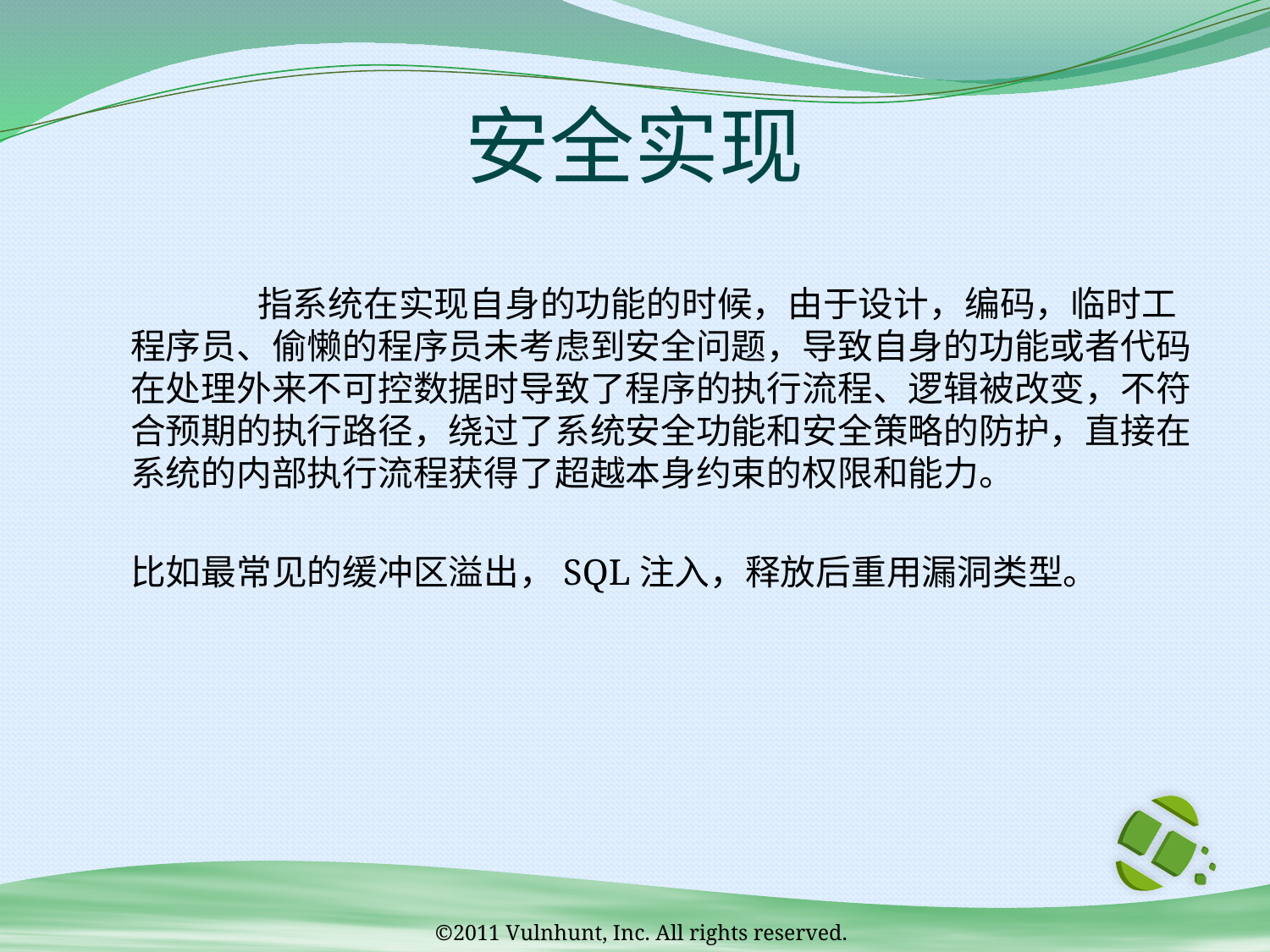

# 安全实现

	指系统在实现自身的功能的时候，由于设计，编码，临时工程序员、偷懒的程序员未考虑到安全问题，导致自身的功能或者代码在处理外来不可控数据时导致了程序的执行流程、逻辑被改变，不符合预期的执行路径，绕过了系统安全功能和安全策略的防护，直接在系统的内部执行流程获得了超越本身约束的权限和能力。

比如最常见的缓冲区溢出，SQL注入，释放后重用漏洞类型。